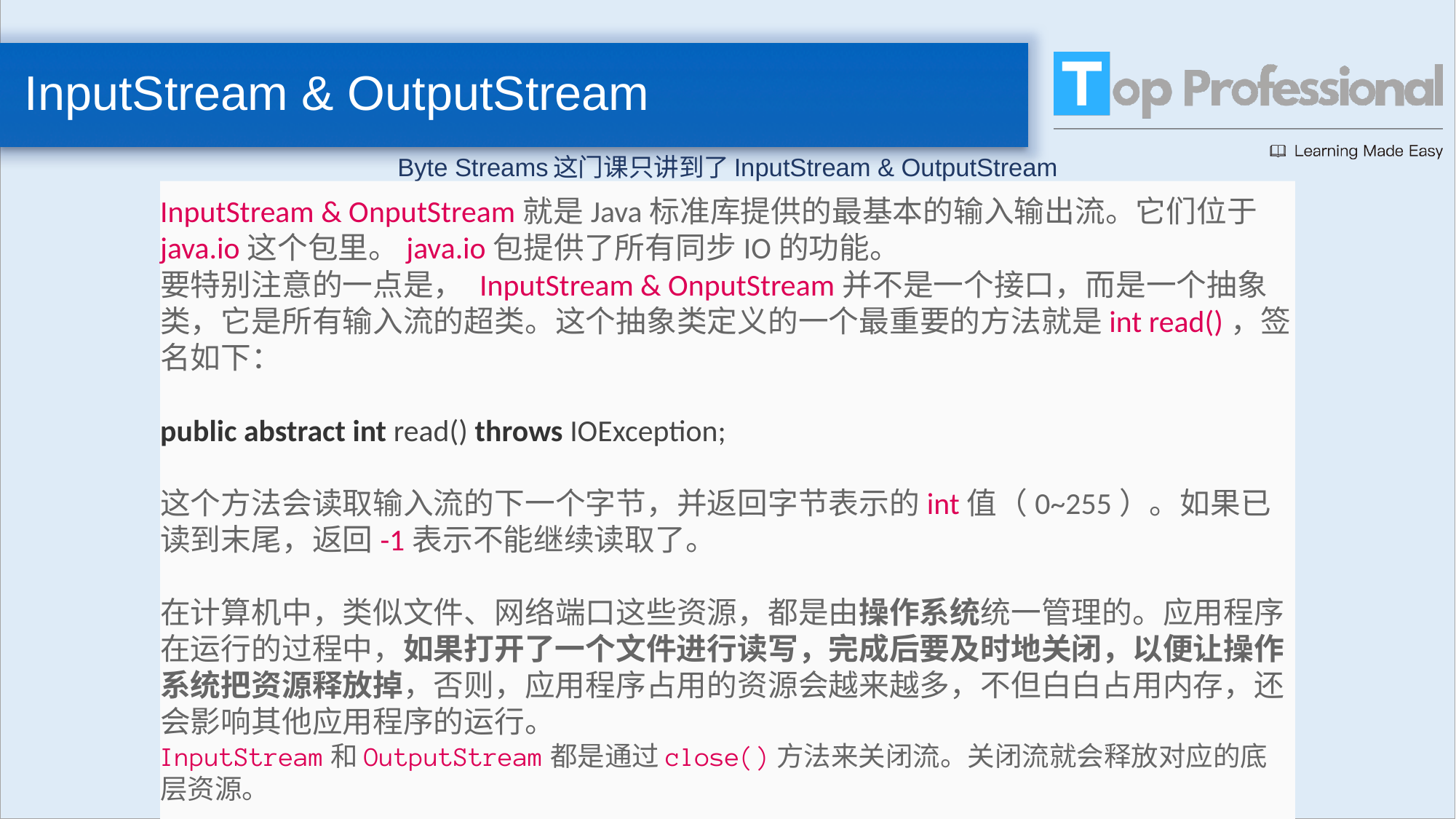

# InputStream & OutputStream
Byte Streams这门课只讲到了InputStream & OutputStream

InputStream & OnputStream就是Java标准库提供的最基本的输入输出流。它们位于java.io这个包里。java.io包提供了所有同步IO的功能。
要特别注意的一点是， InputStream & OnputStream并不是一个接口，而是一个抽象类，它是所有输入流的超类。这个抽象类定义的一个最重要的方法就是int read()，签名如下：

public abstract int read() throws IOException;

这个方法会读取输入流的下一个字节，并返回字节表示的int值（0~255）。如果已读到末尾，返回-1表示不能继续读取了。

在计算机中，类似文件、网络端口这些资源，都是由操作系统统一管理的。应用程序在运行的过程中，如果打开了一个文件进行读写，完成后要及时地关闭，以便让操作系统把资源释放掉，否则，应用程序占用的资源会越来越多，不但白白占用内存，还会影响其他应用程序的运行。
InputStream和OutputStream都是通过close()方法来关闭流。关闭流就会释放对应的底层资源。